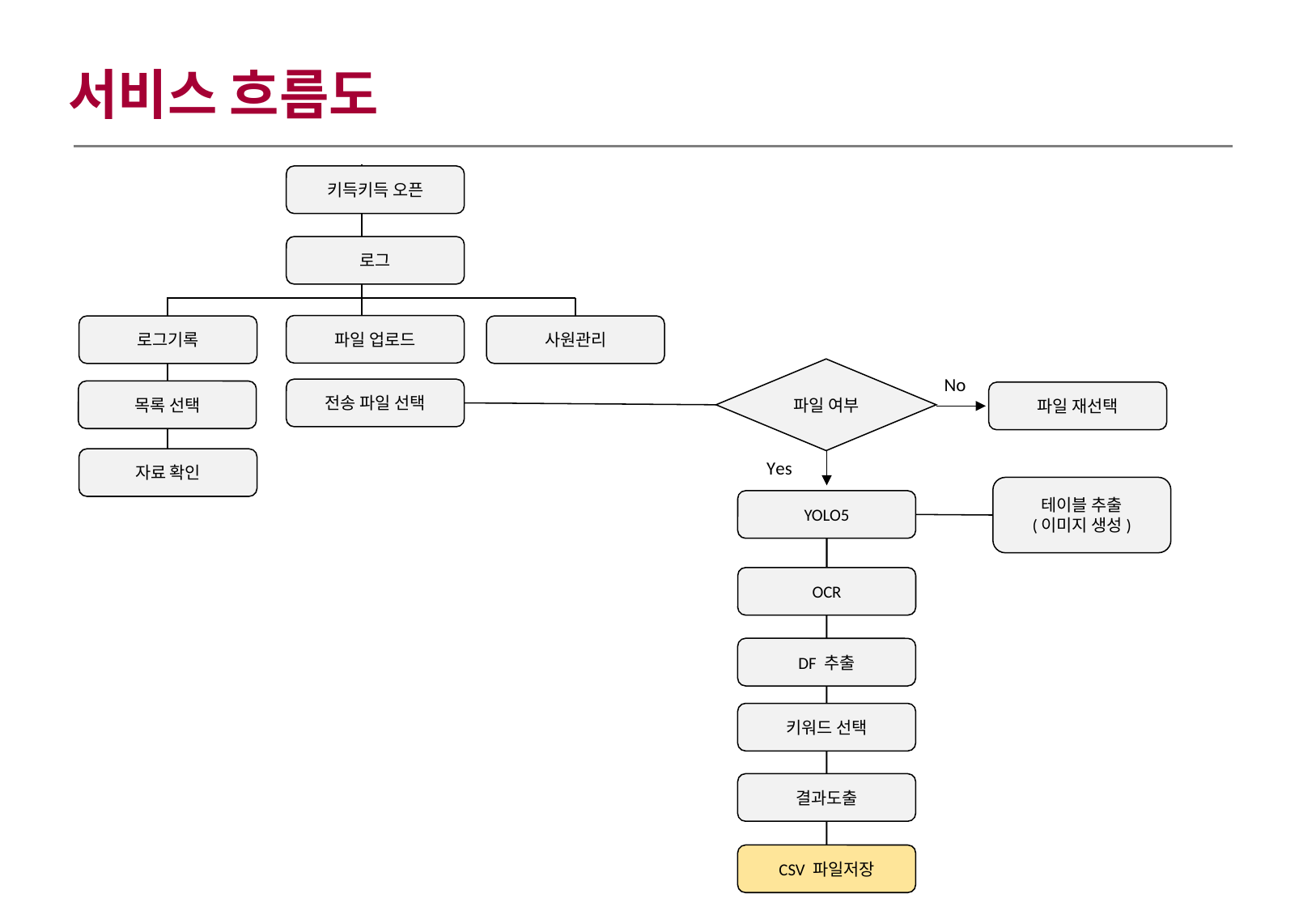

서비스 흐름도
키득키득 오픈
로그
파일 업로드
로그기록
사원관리
파일 여부
No
전송 파일 선택
목록 선택
파일 재선택
자료 확인
Yes
테이블 추출
(이미지 생성)
YOLO5
OCR
DF 추출
키워드 선택
결과도출
CSV 파일저장